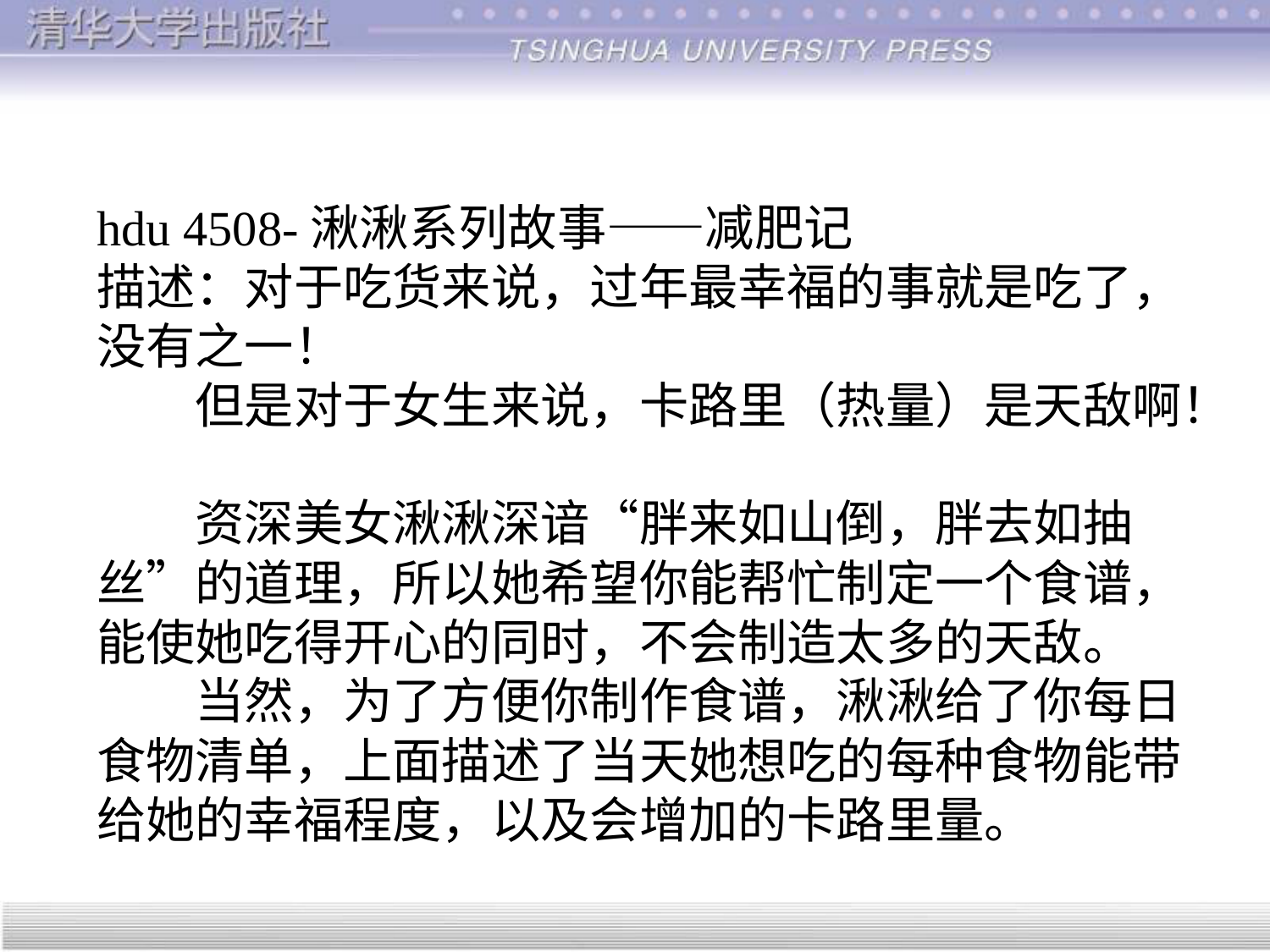

hdu 4508-湫湫系列故事――减肥记
描述：对于吃货来说，过年最幸福的事就是吃了，没有之一！
　　但是对于女生来说，卡路里（热量）是天敌啊！
　　资深美女湫湫深谙“胖来如山倒，胖去如抽丝”的道理，所以她希望你能帮忙制定一个食谱，能使她吃得开心的同时，不会制造太多的天敌。
　　当然，为了方便你制作食谱，湫湫给了你每日食物清单，上面描述了当天她想吃的每种食物能带给她的幸福程度，以及会增加的卡路里量。

107